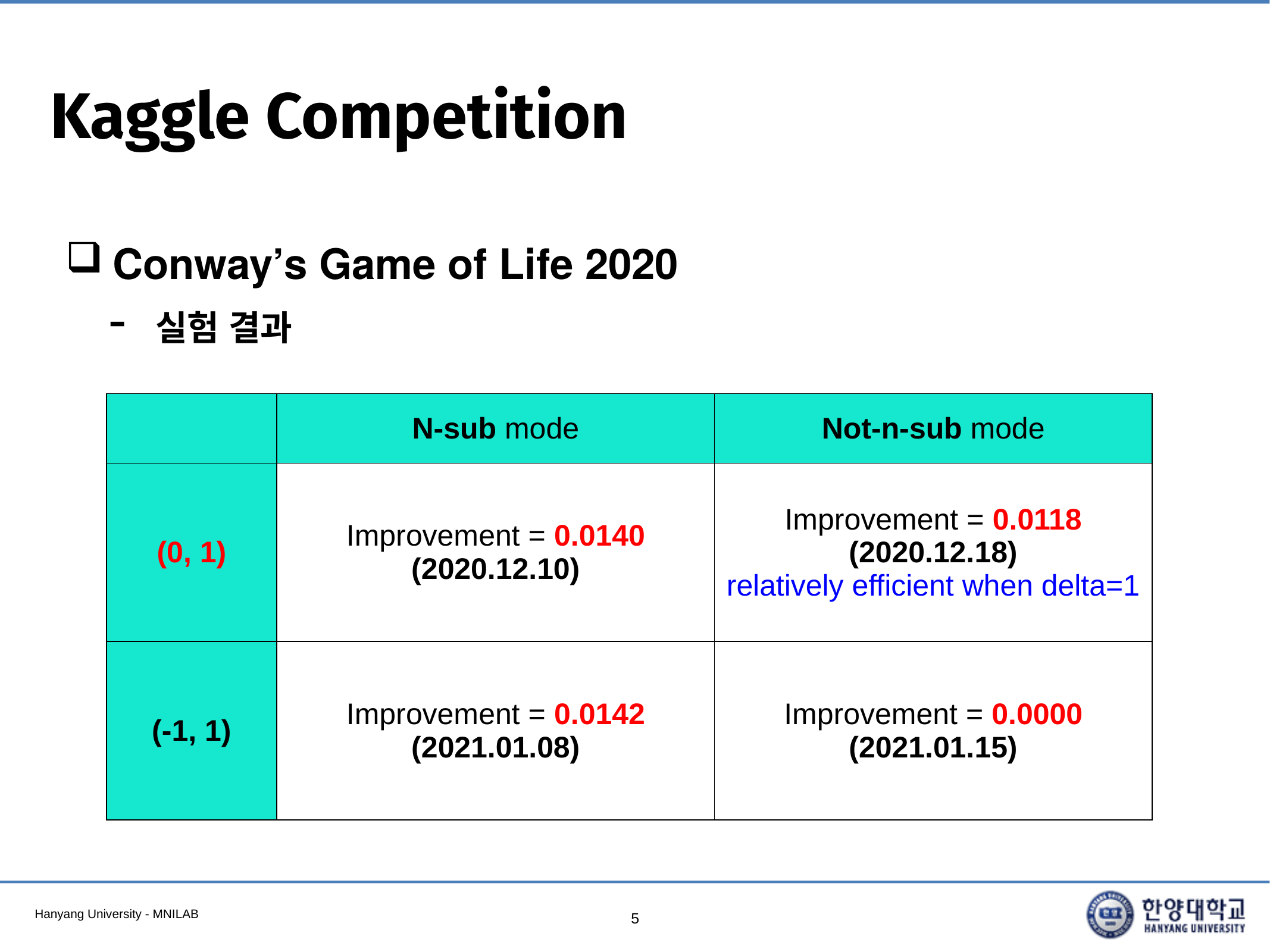

# Kaggle Competition
Conway’s Game of Life 2020
실험 결과
|  | N-sub mode | Not-n-sub mode |
| --- | --- | --- |
| (0, 1) | Improvement = 0.0140 (2020.12.10) | Improvement = 0.0118 (2020.12.18) relatively efficient when delta=1 |
| (-1, 1) | Improvement = 0.0142 (2021.01.08) | Improvement = 0.0000 (2021.01.15) |
5